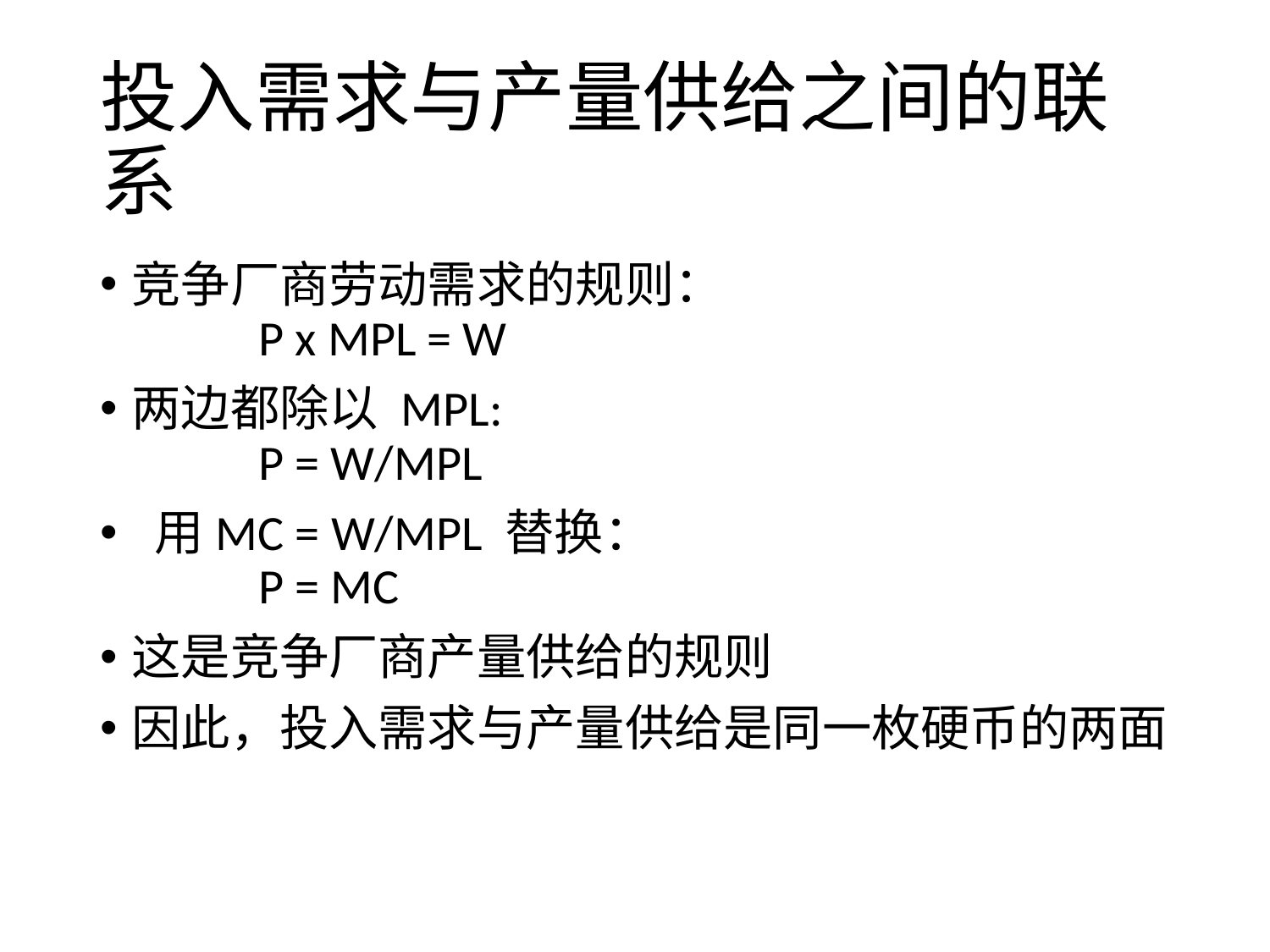

# 投入需求与产量供给之间的联系
竞争厂商劳动需求的规则：
	P x MPL = W
两边都除以 MPL:
	P = W/MPL
 用MC = W/MPL 替换：
	P = MC
这是竞争厂商产量供给的规则
因此，投入需求与产量供给是同一枚硬币的两面